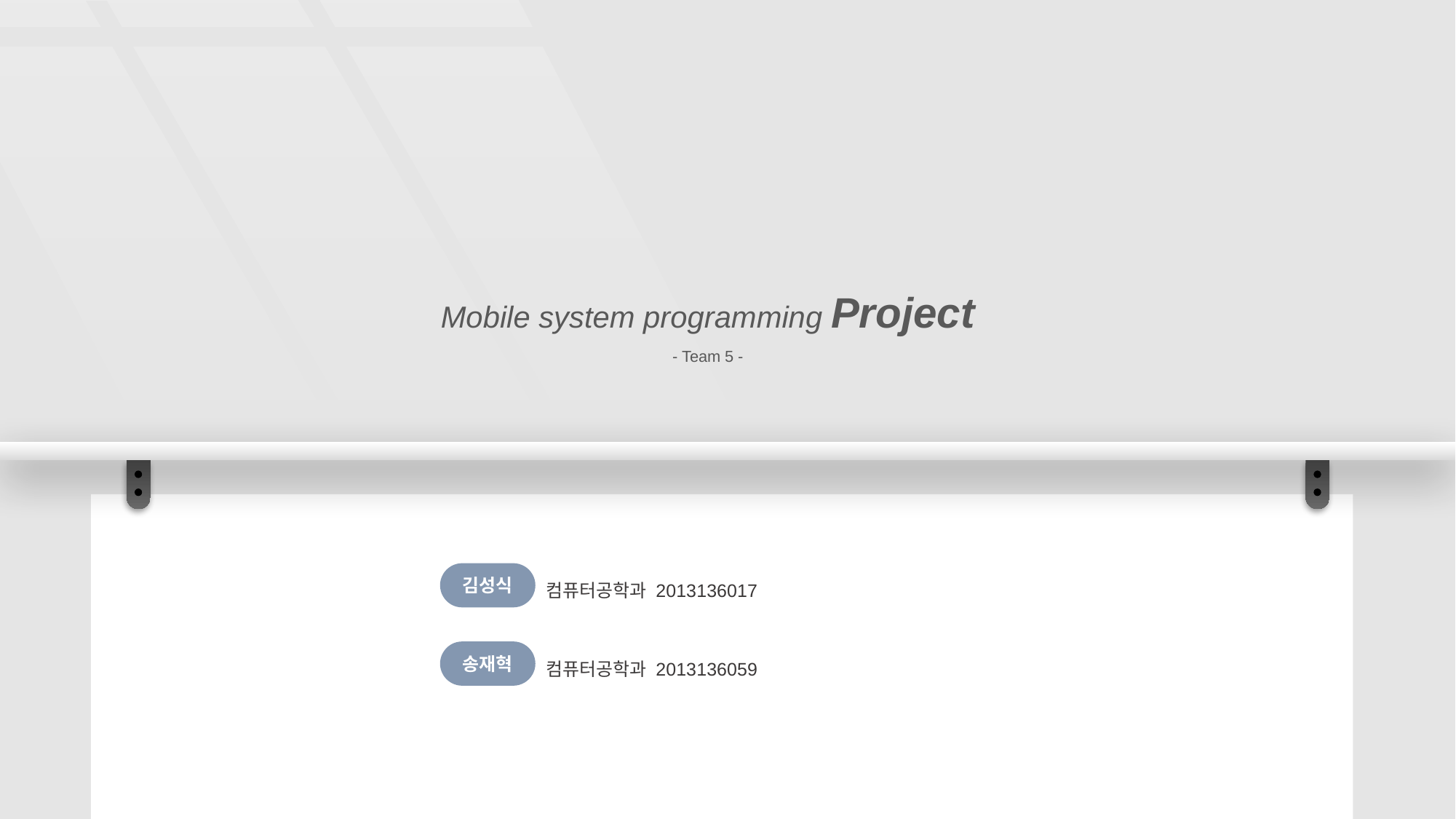

Mobile system programming Project
- Team 5 -

김성식
컴퓨터공학과 2013136017
송재혁
컴퓨터공학과 2013136059